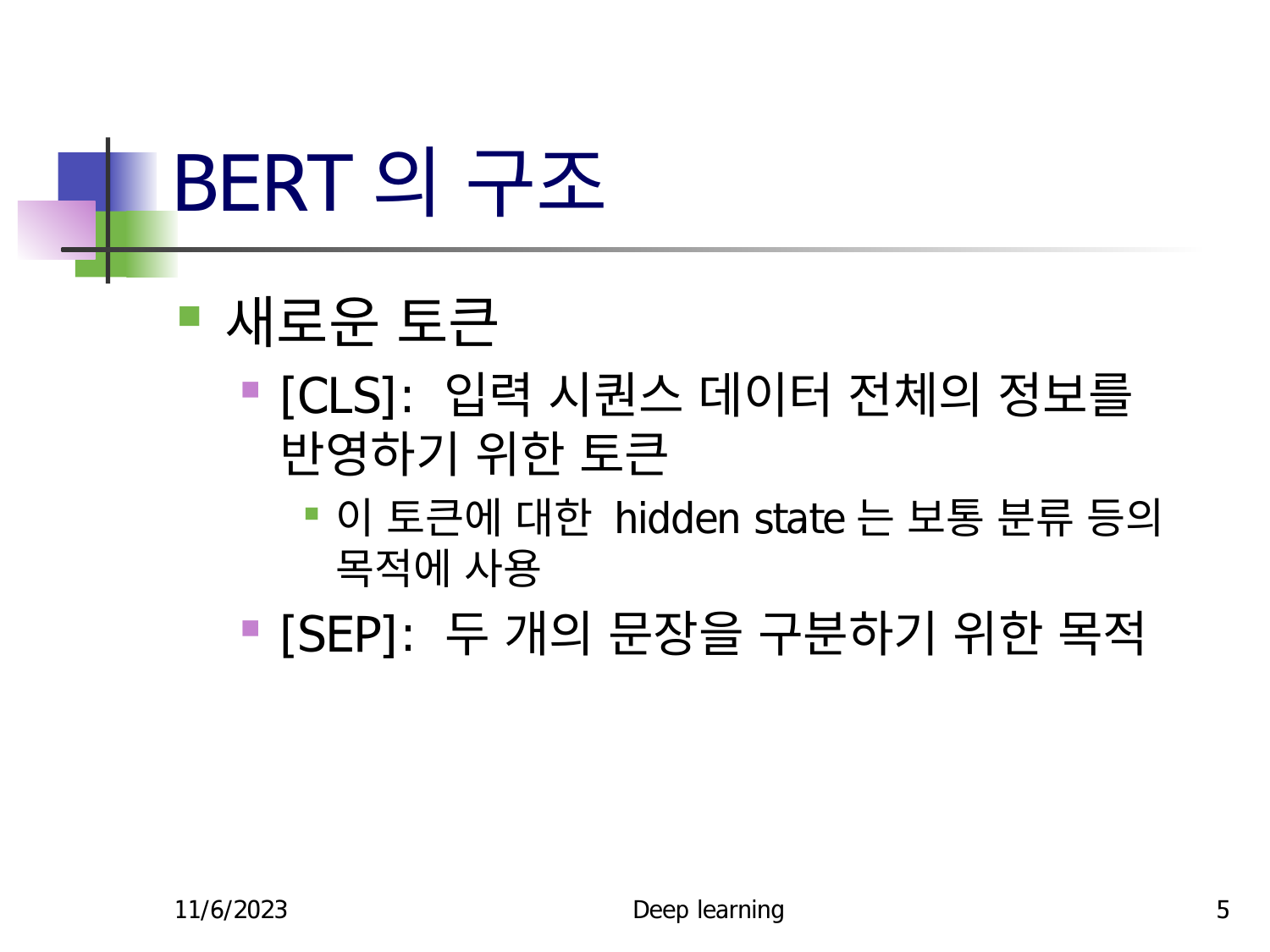

# BERT의 구조
새로운 토큰
[CLS]: 입력 시퀀스 데이터 전체의 정보를 반영하기 위한 토큰
이 토큰에 대한 hidden state는 보통 분류 등의 목적에 사용
[SEP]: 두 개의 문장을 구분하기 위한 목적
11/6/2023
Deep learning
5